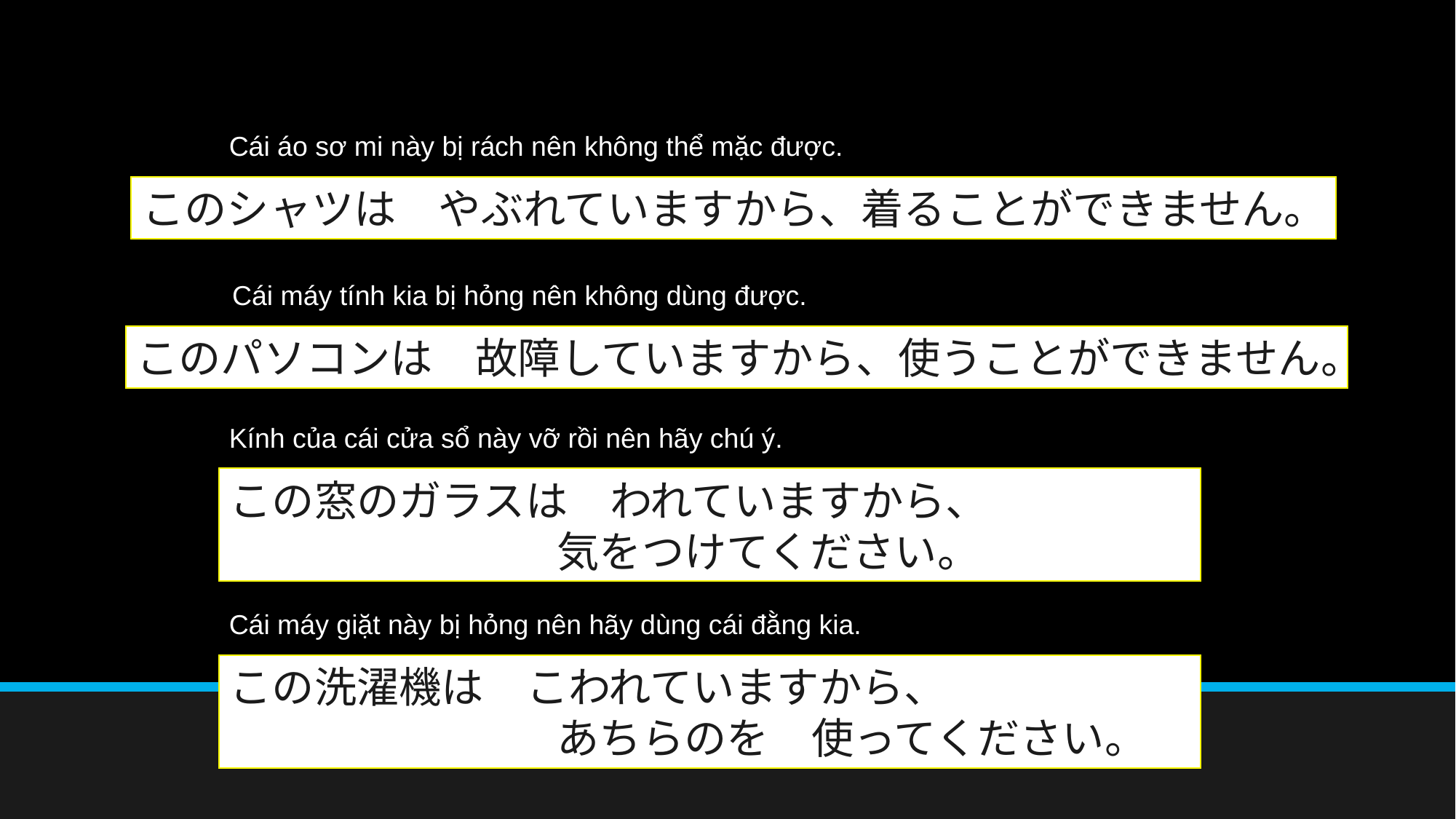

Cái áo sơ mi này bị rách nên không thể mặc được.
このシャツは　やぶれていますから、着ることができません。
Cái máy tính kia bị hỏng nên không dùng được.
このパソコンは　故障していますから、使うことができません。
Kính của cái cửa sổ này vỡ rồi nên hãy chú ý.
この窓のガラスは　われていますから、
			気をつけてください。
Cái máy giặt này bị hỏng nên hãy dùng cái đằng kia.
この洗濯機は　こわれていますから、
			あちらのを　使ってください。